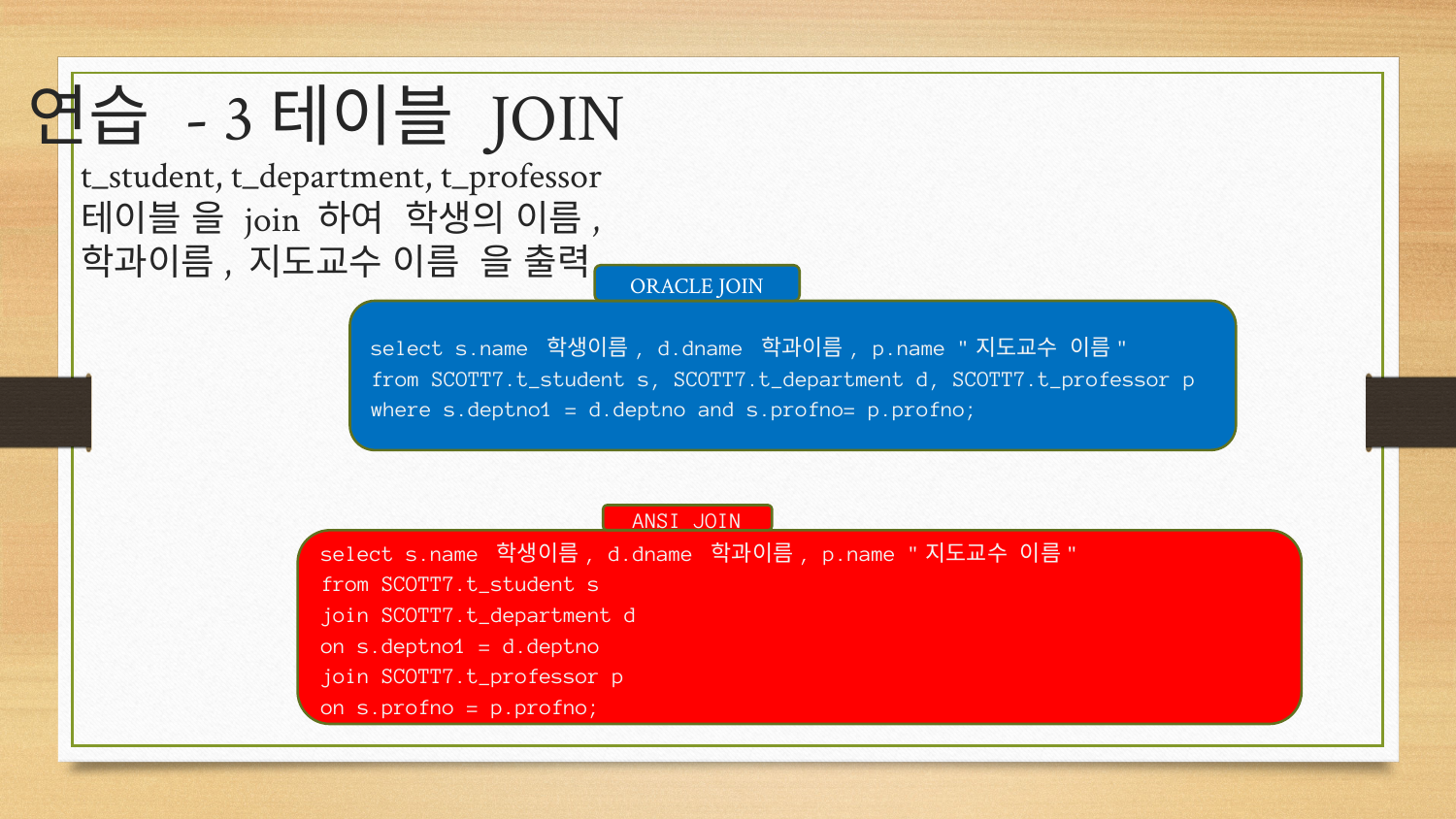

# 연습 - 3테이블 JOIN

t_student, t_department, t_professor 테이블 을 join 하여  학생의 이름, 학과이름, 지도교수 이름  을 출력
ORACLE JOIN
select s.name 학생이름, d.dname 학과이름, p.name "지도교수 이름"
from SCOTT7.t_student s, SCOTT7.t_department d, SCOTT7.t_professor p
where s.deptno1 = d.deptno and s.profno= p.profno;
ANSI JOIN
select s.name 학생이름, d.dname 학과이름, p.name "지도교수 이름"
from SCOTT7.t_student s
join SCOTT7.t_department d
on s.deptno1 = d.deptno
join SCOTT7.t_professor p
on s.profno = p.profno;